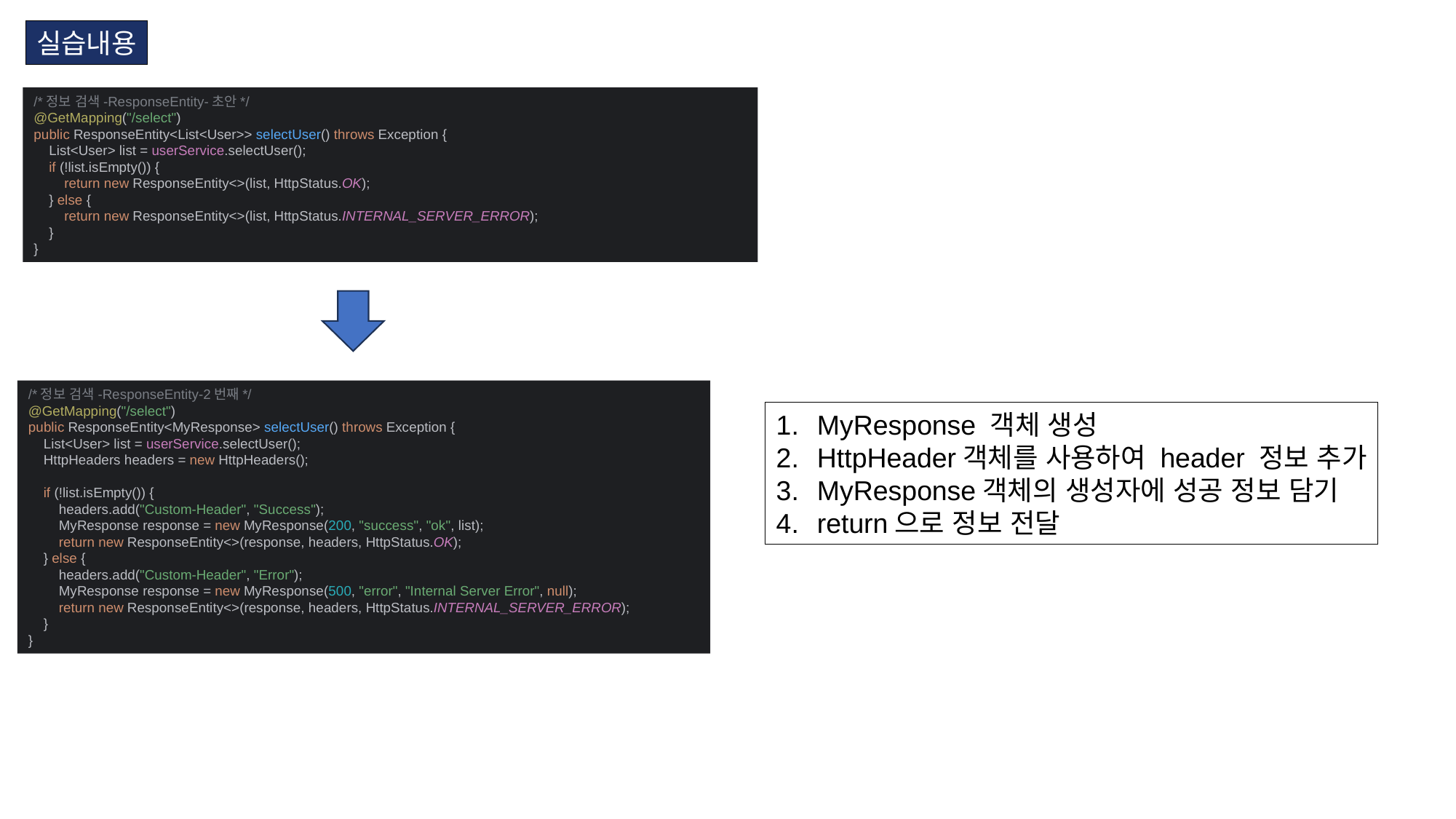

실습내용
/*정보 검색-ResponseEntity-초안*/
@GetMapping("/select")
public ResponseEntity<List<User>> selectUser() throws Exception {
    List<User> list = userService.selectUser();
    if (!list.isEmpty()) {
        return new ResponseEntity<>(list, HttpStatus.OK);
    } else {
        return new ResponseEntity<>(list, HttpStatus.INTERNAL_SERVER_ERROR);
    }
}

/*정보 검색-ResponseEntity-2번째*/
@GetMapping("/select")
public ResponseEntity<MyResponse> selectUser() throws Exception {
    List<User> list = userService.selectUser();
    HttpHeaders headers = new HttpHeaders();
    if (!list.isEmpty()) {
        headers.add("Custom-Header", "Success");
        MyResponse response = new MyResponse(200, "success", "ok", list);
        return new ResponseEntity<>(response, headers, HttpStatus.OK);
    } else {
        headers.add("Custom-Header", "Error");
        MyResponse response = new MyResponse(500, "error", "Internal Server Error", null);
        return new ResponseEntity<>(response, headers, HttpStatus.INTERNAL_SERVER_ERROR);
    }
}
MyResponse 객체 생성
HttpHeader객체를 사용하여 header 정보 추가
MyResponse객체의 생성자에 성공 정보 담기
return으로 정보 전달